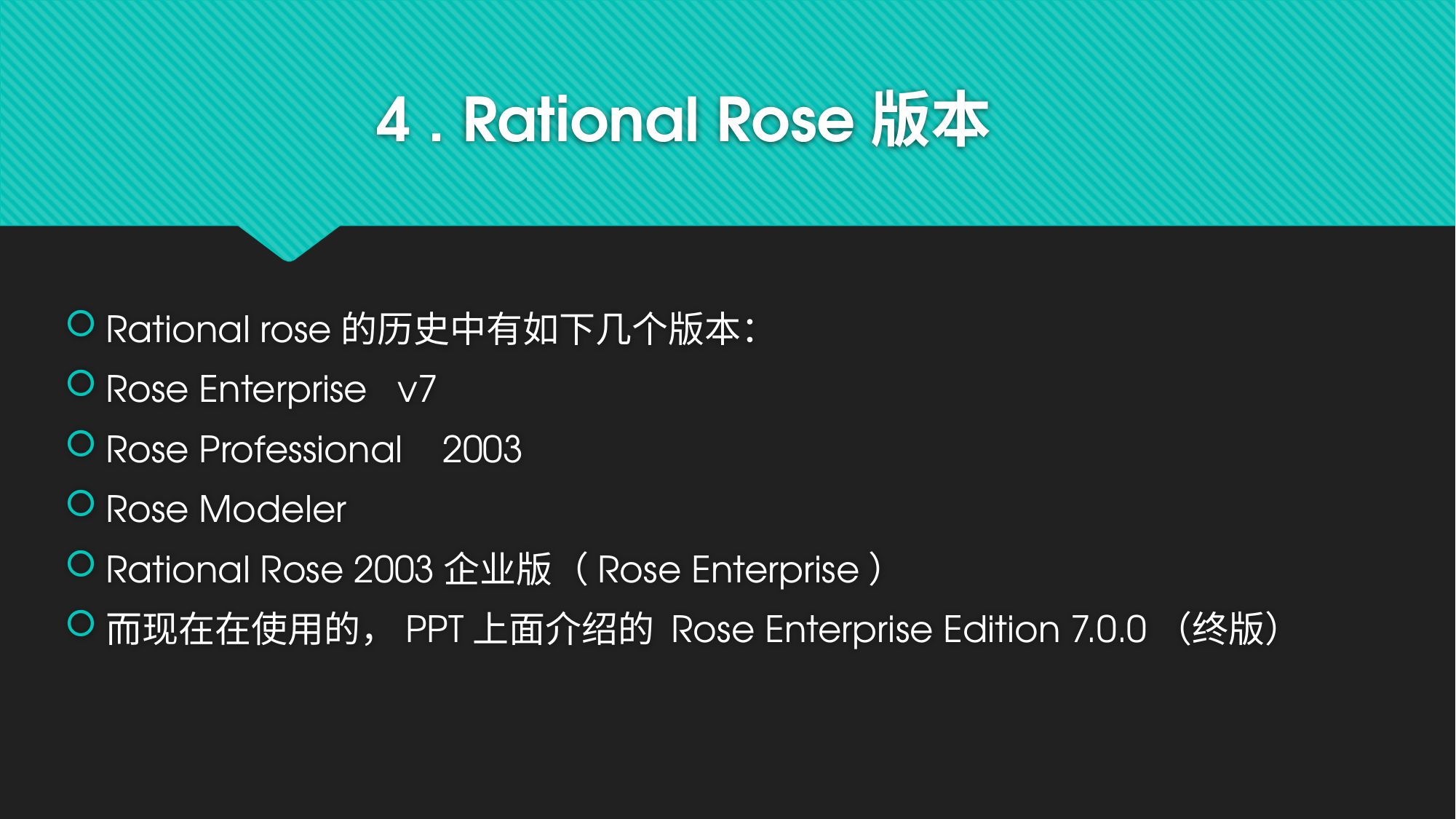

# 4 . Rational Rose版本
Rational rose的历史中有如下几个版本：
Rose Enterprise   v7
Rose Professional    2003
Rose Modeler
Rational Rose 2003企业版（Rose Enterprise）
而现在在使用的，PPT上面介绍的 Rose Enterprise Edition 7.0.0（终版）